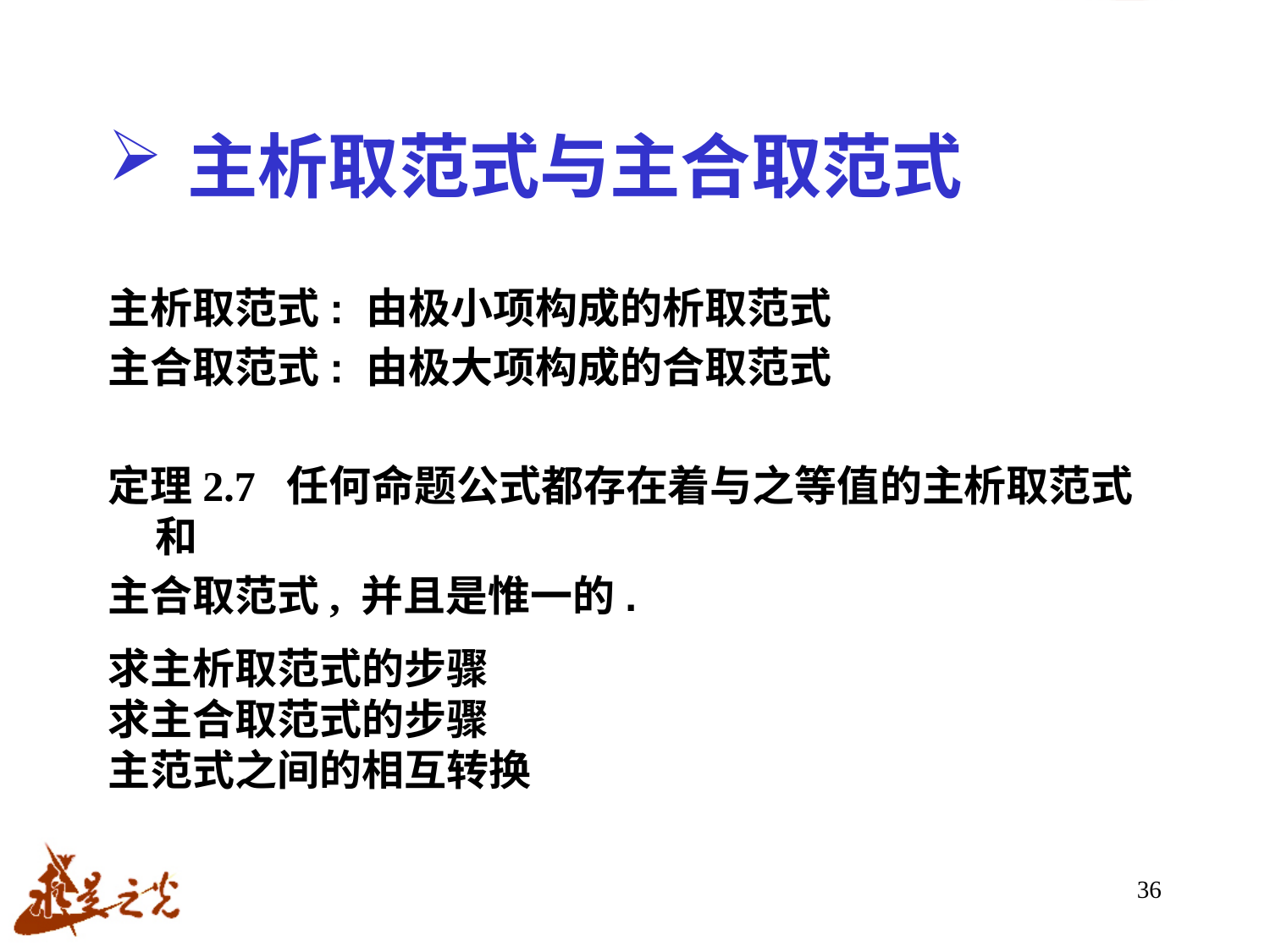

# 主析取范式与主合取范式
主析取范式: 由极小项构成的析取范式
主合取范式: 由极大项构成的合取范式

定理2.7  任何命题公式都存在着与之等值的主析取范式和
主合取范式, 并且是惟一的.

求主析取范式的步骤
求主合取范式的步骤
主范式之间的相互转换

36